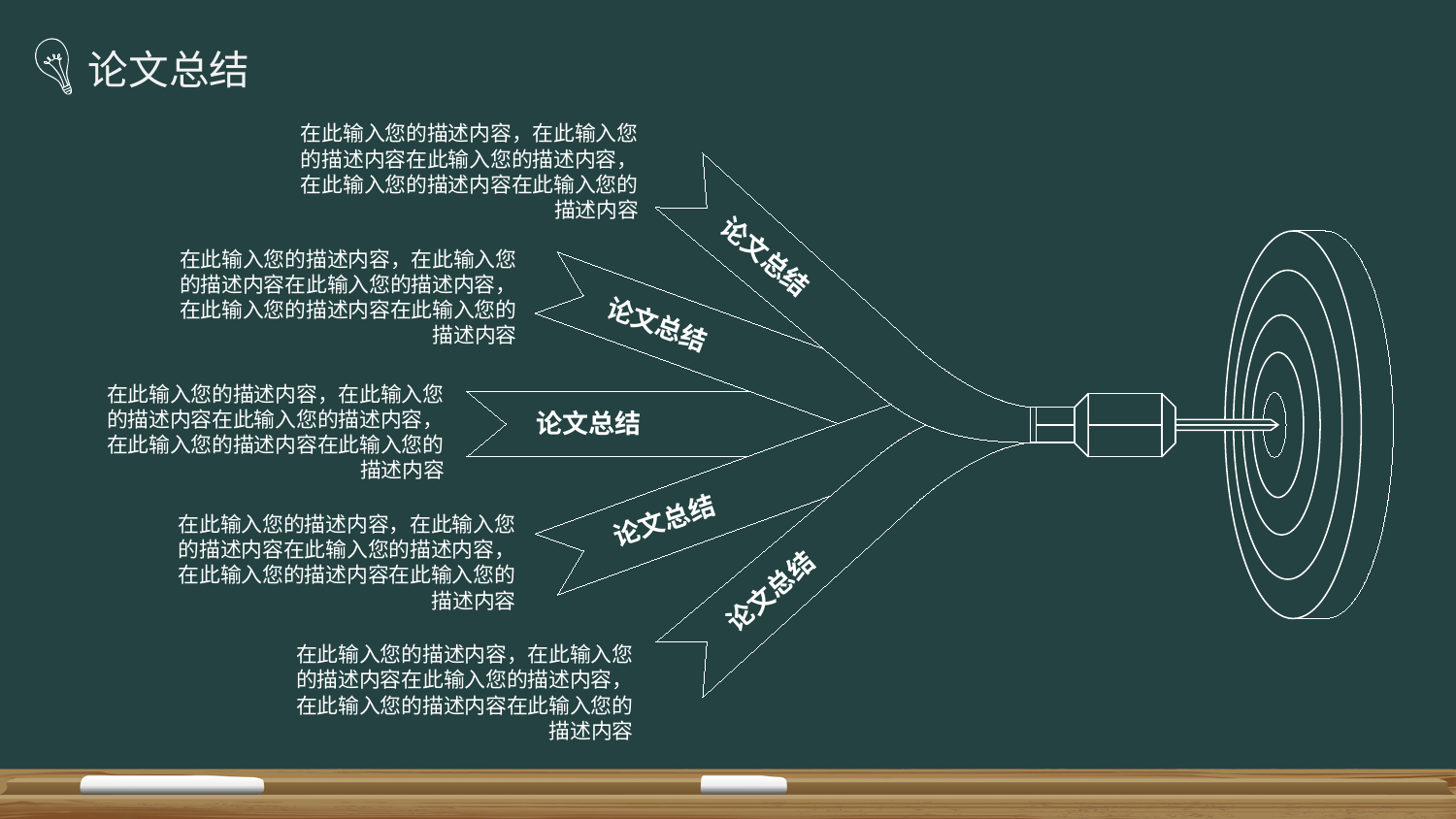

论文总结
在此输入您的描述内容，在此输入您的描述内容在此输入您的描述内容，在此输入您的描述内容在此输入您的描述内容

论文总结
在此输入您的描述内容，在此输入您的描述内容在此输入您的描述内容，在此输入您的描述内容在此输入您的描述内容
论文总结
在此输入您的描述内容，在此输入您的描述内容在此输入您的描述内容，在此输入您的描述内容在此输入您的描述内容
论文总结
论文总结
在此输入您的描述内容，在此输入您的描述内容在此输入您的描述内容，在此输入您的描述内容在此输入您的描述内容
论文总结
在此输入您的描述内容，在此输入您的描述内容在此输入您的描述内容，在此输入您的描述内容在此输入您的描述内容